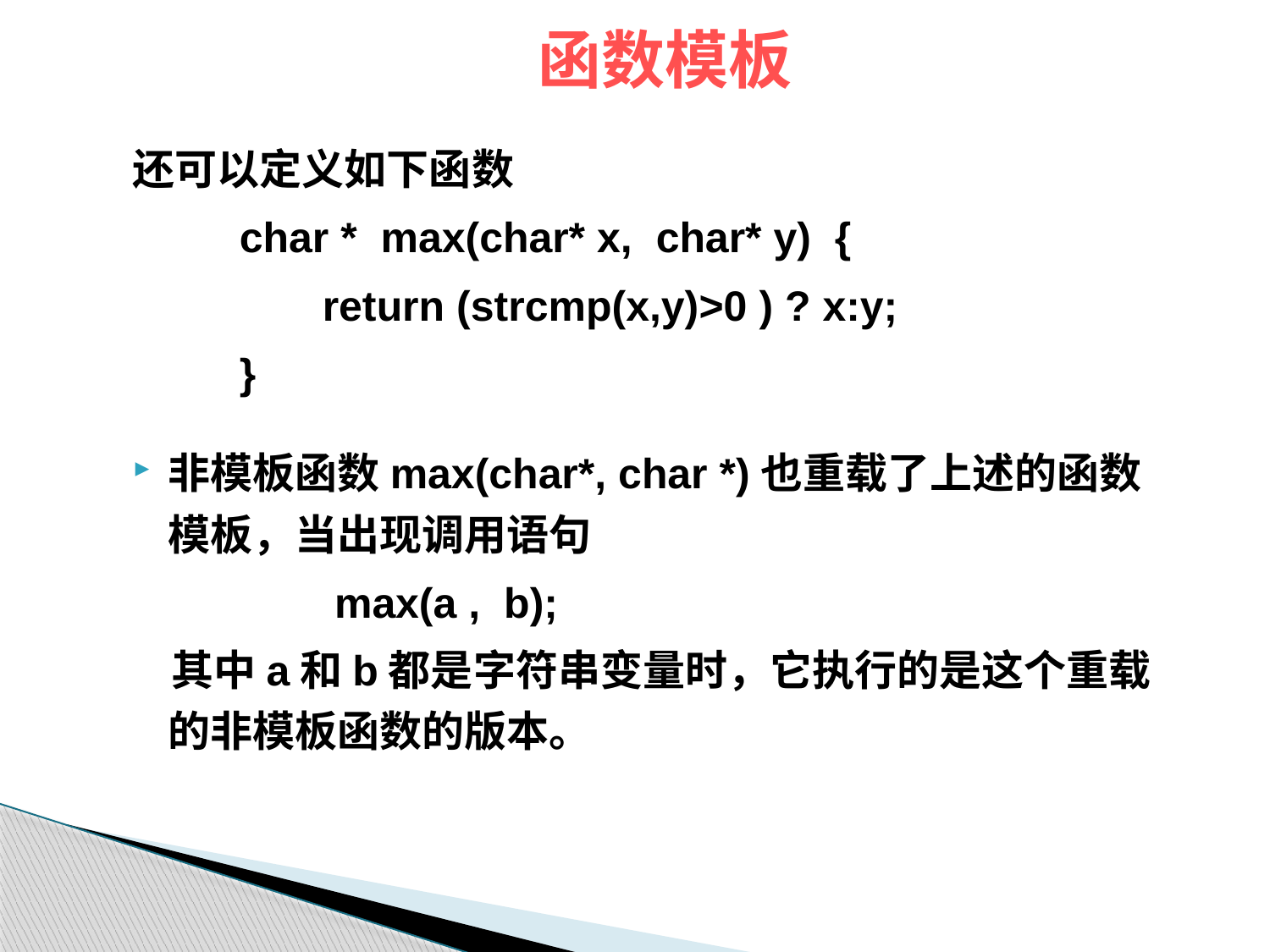

函数模板
还可以定义如下函数
         char *  max(char* x,  char* y)  {
                return (strcmp(x,y)>0 ) ? x:y;
         }

非模板函数max(char*, char *)也重载了上述的函数模板，当出现调用语句
                 max(a ,  b);
   其中a和b都是字符串变量时，它执行的是这个重载的非模板函数的版本。